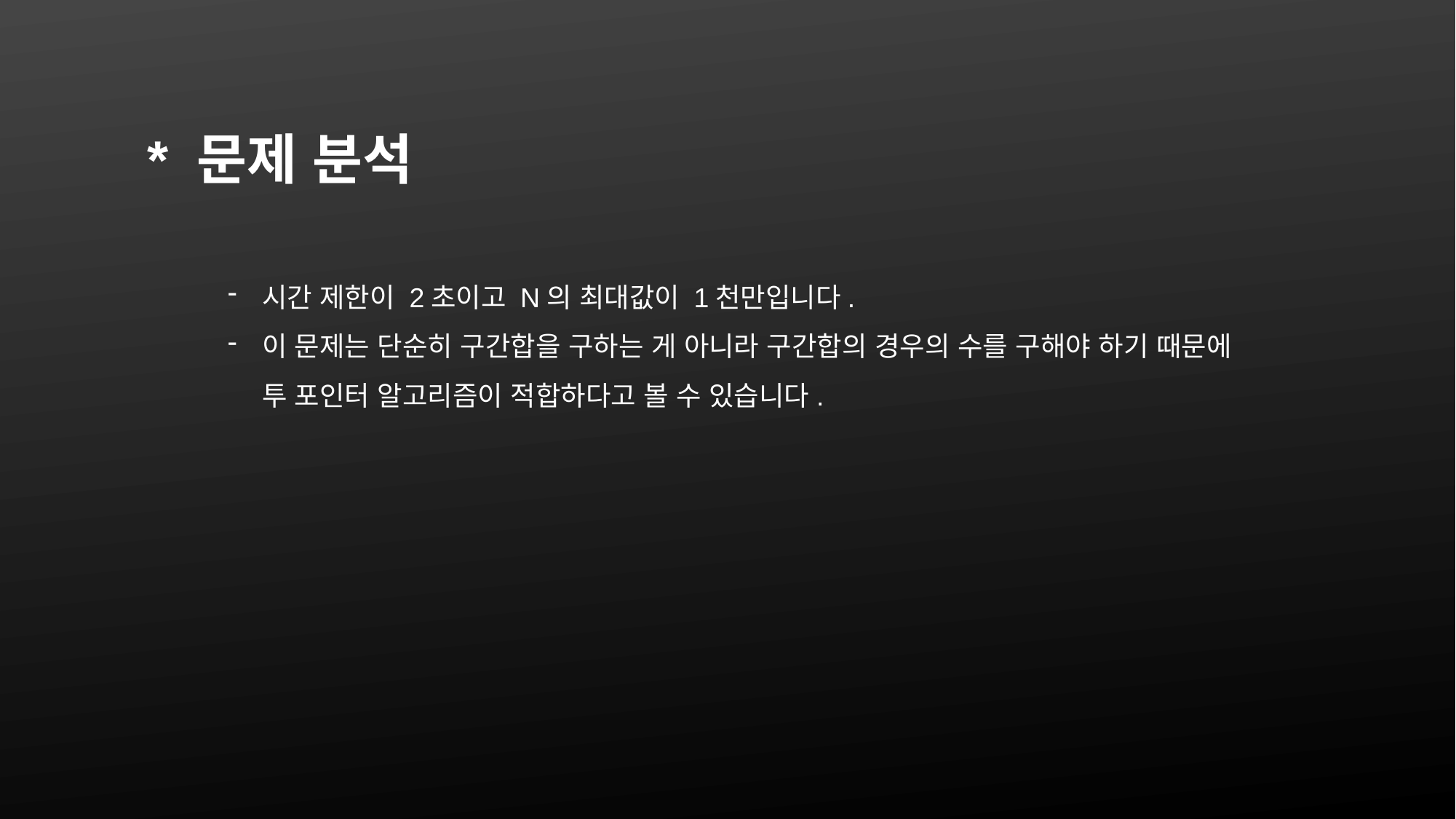

* 문제 분석
시간 제한이 2초이고 N의 최대값이 1천만입니다.
이 문제는 단순히 구간합을 구하는 게 아니라 구간합의 경우의 수를 구해야 하기 때문에
투 포인터 알고리즘이 적합하다고 볼 수 있습니다.